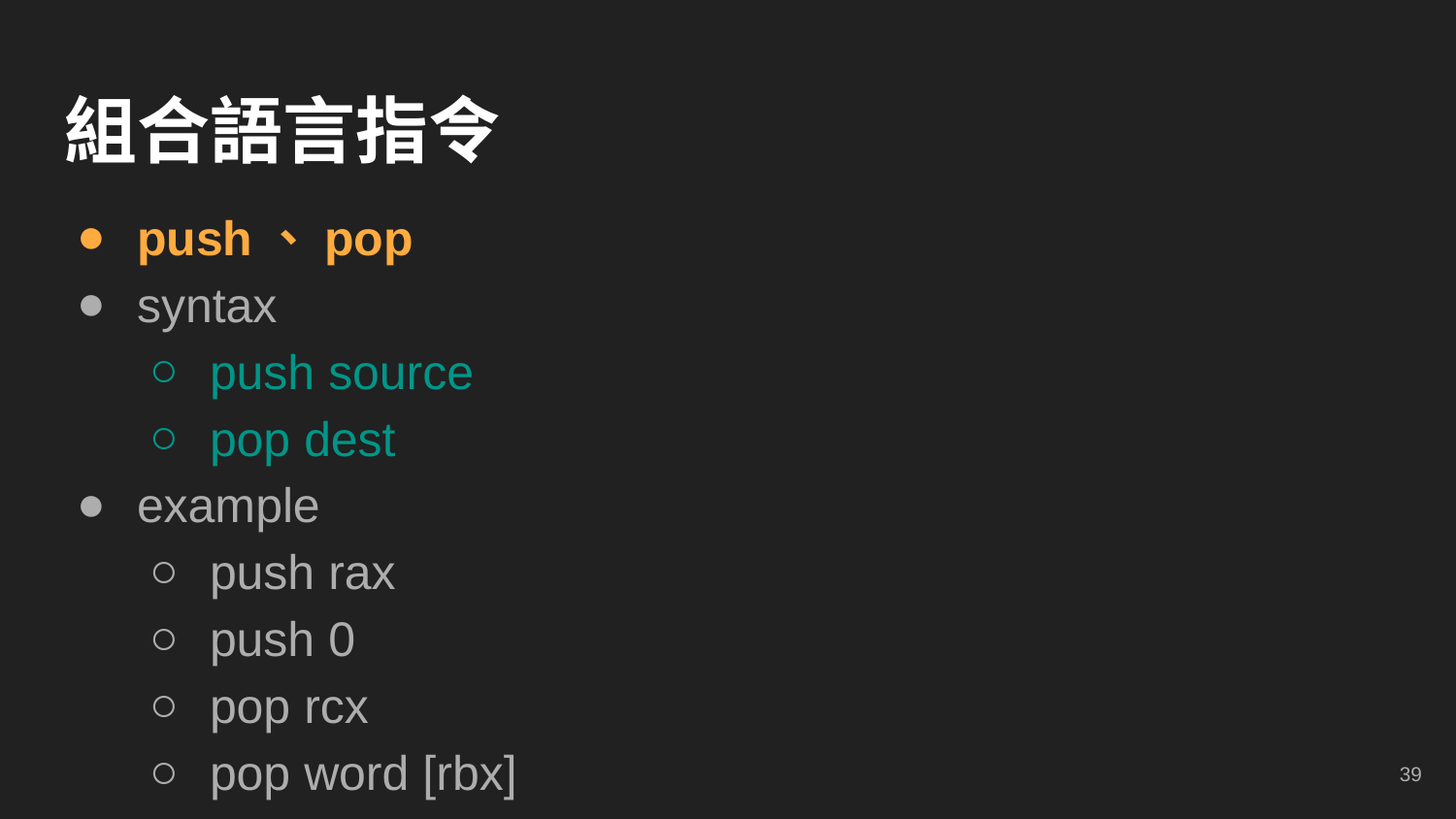

# 組合語言指令
push、pop
syntax
push source
pop dest
example
push rax
push 0
pop rcx
pop word [rbx]
39